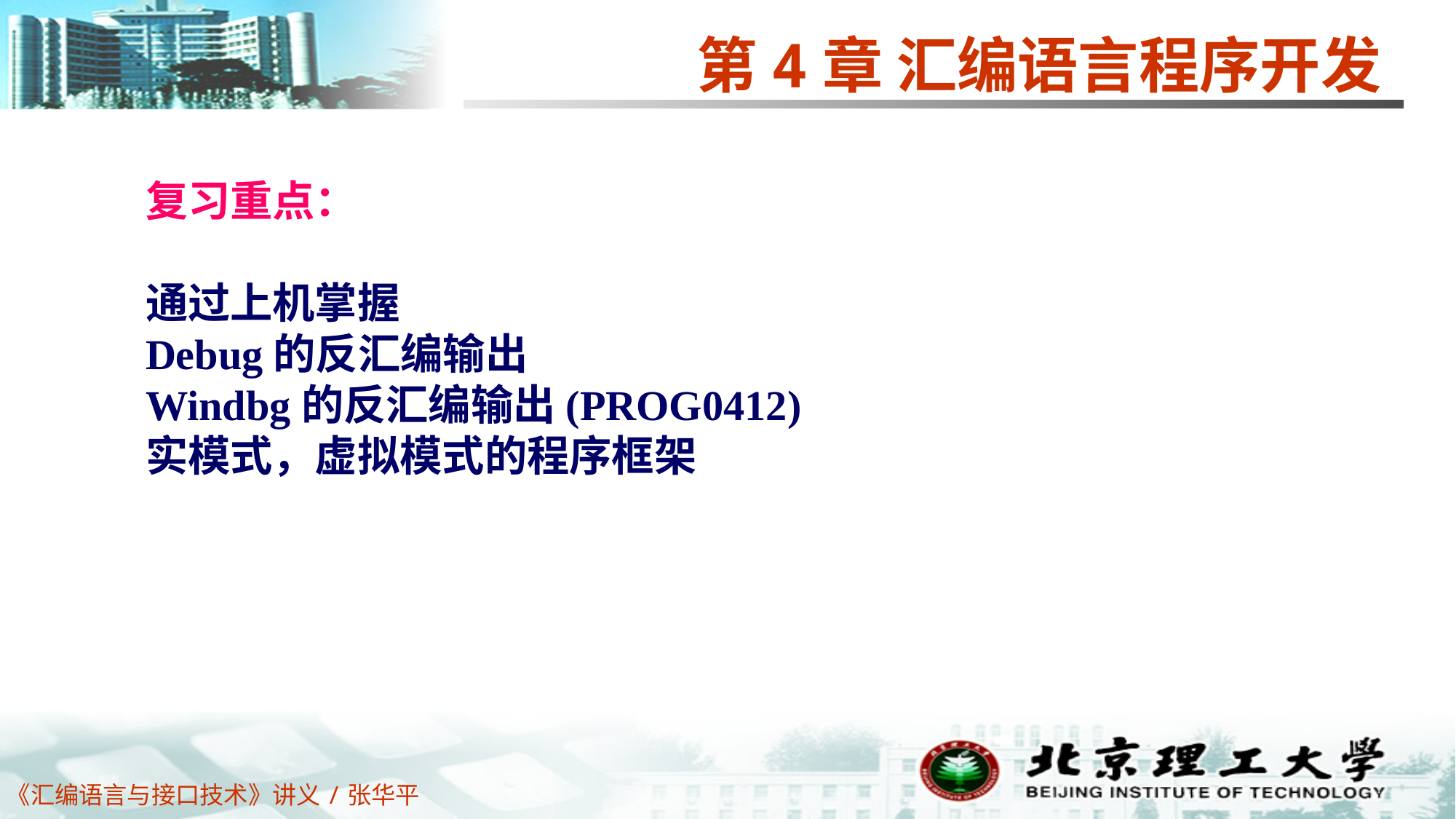

# 第4章 汇编语言程序开发
复习重点：

通过上机掌握
Debug的反汇编输出
Windbg的反汇编输出(PROG0412)
实模式，虚拟模式的程序框架